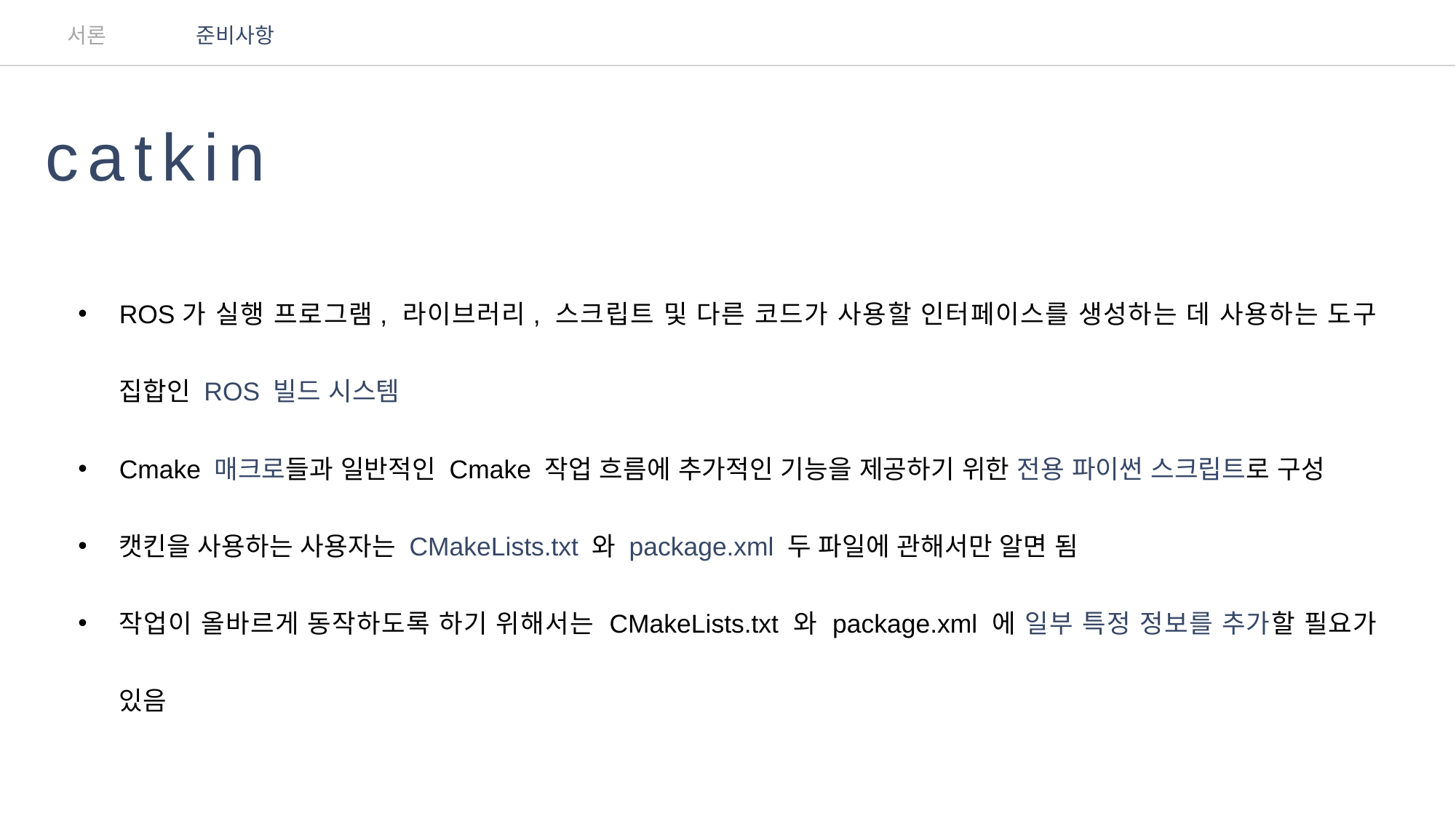

서론
준비사항
catkin
ROS가 실행 프로그램, 라이브러리, 스크립트 및 다른 코드가 사용할 인터페이스를 생성하는 데 사용하는 도구 집합인 ROS 빌드 시스템
Cmake 매크로들과 일반적인 Cmake 작업 흐름에 추가적인 기능을 제공하기 위한 전용 파이썬 스크립트로 구성
캣킨을 사용하는 사용자는 CMakeLists.txt 와 package.xml 두 파일에 관해서만 알면 됨
작업이 올바르게 동작하도록 하기 위해서는 CMakeLists.txt 와 package.xml 에 일부 특정 정보를 추가할 필요가 있음